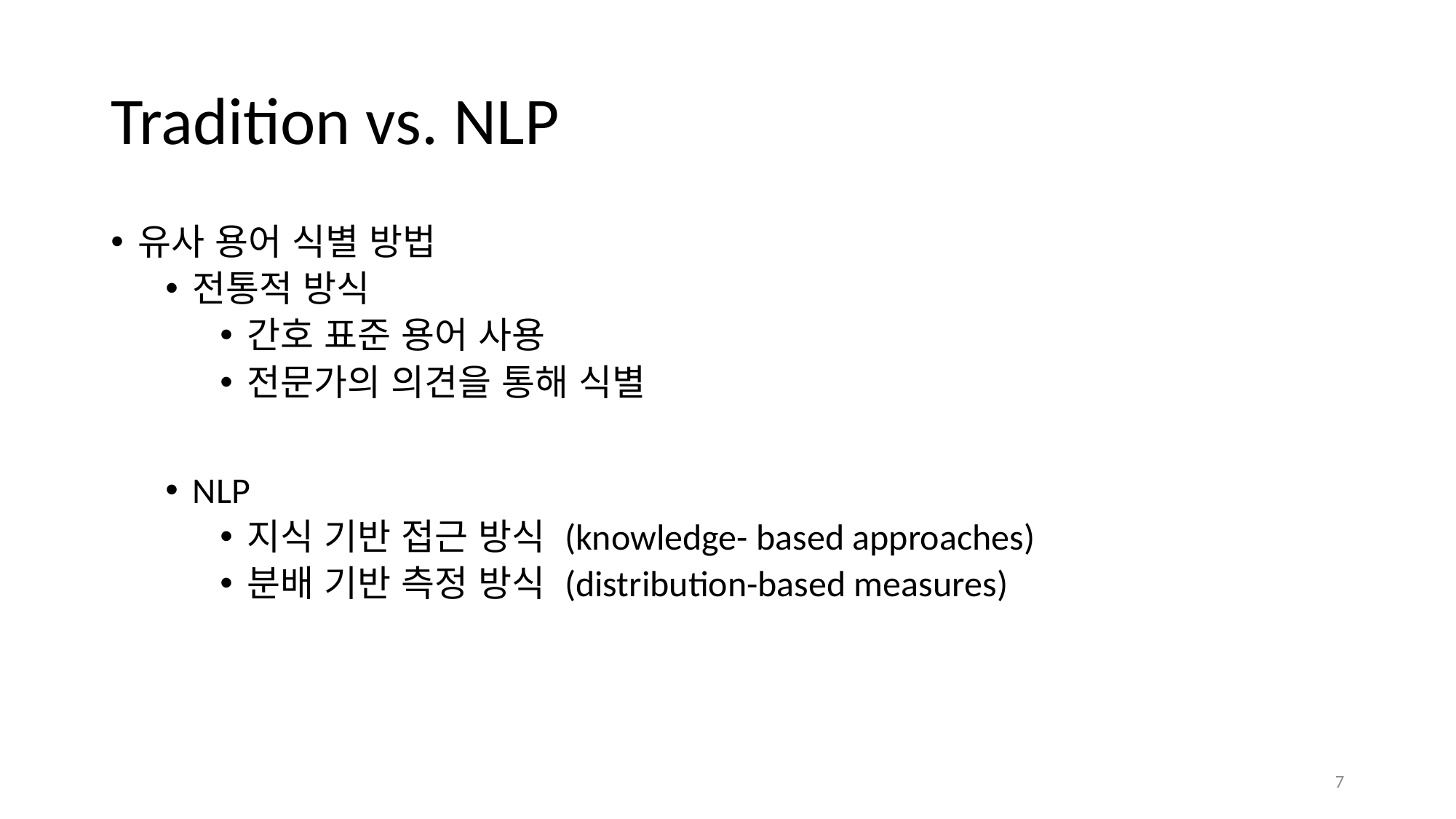

# Tradition vs. NLP
유사 용어 식별 방법
전통적 방식
간호 표준 용어 사용
전문가의 의견을 통해 식별

NLP
지식 기반 접근 방식 (knowledge- based approaches)
분배 기반 측정 방식 (distribution-based measures)
7